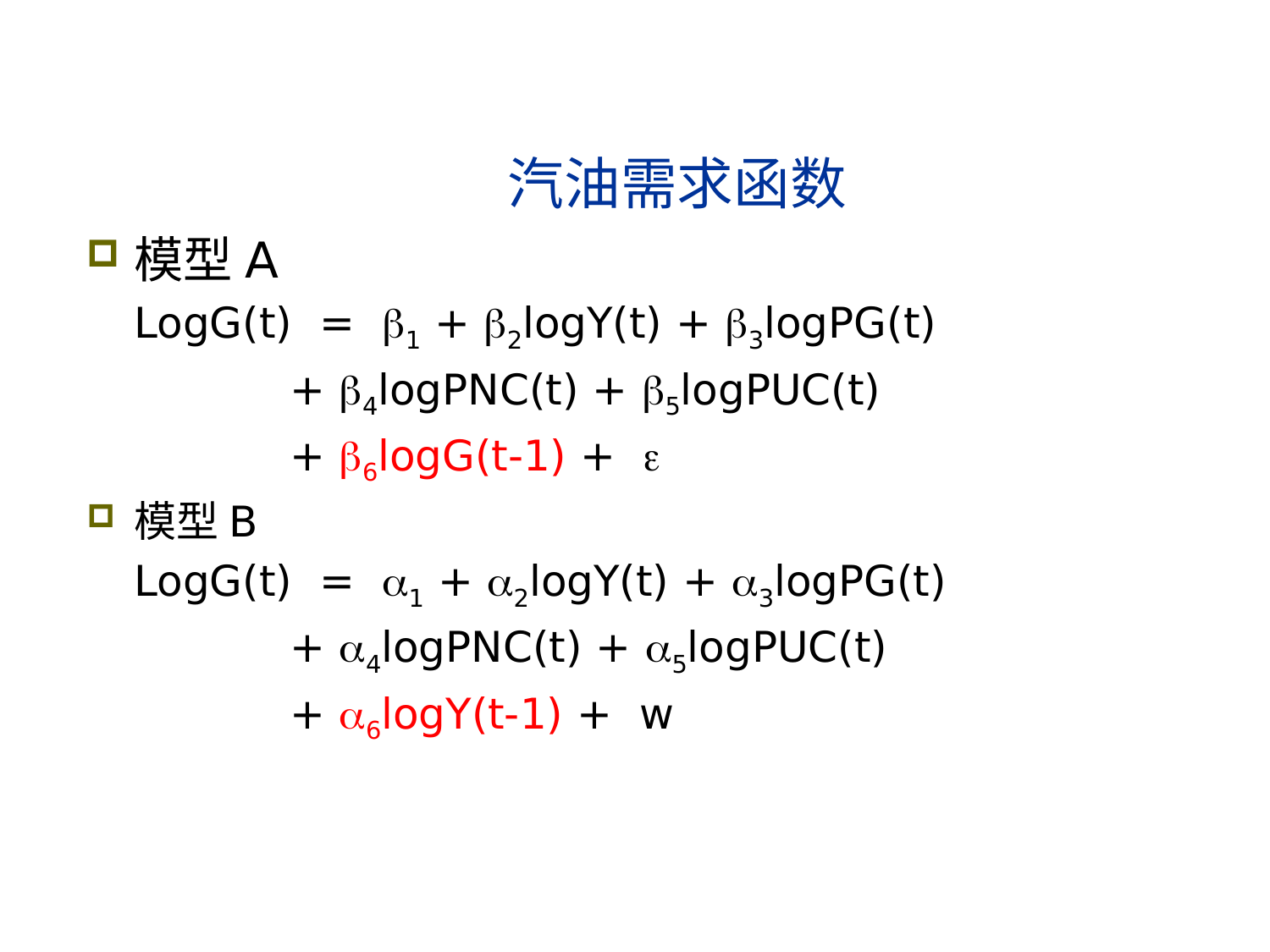

# 汽油需求函数
模型A
	LogG(t)  =  β1 + β2logY(t) + β3logPG(t)
               + β4logPNC(t) + β5logPUC(t)
               + β6logG(t-1) +  ε
模型B
	LogG(t)  =  α1 + α2logY(t) + α3logPG(t)
               + α4logPNC(t) + α5logPUC(t)
               + α6logY(t-1) +  w